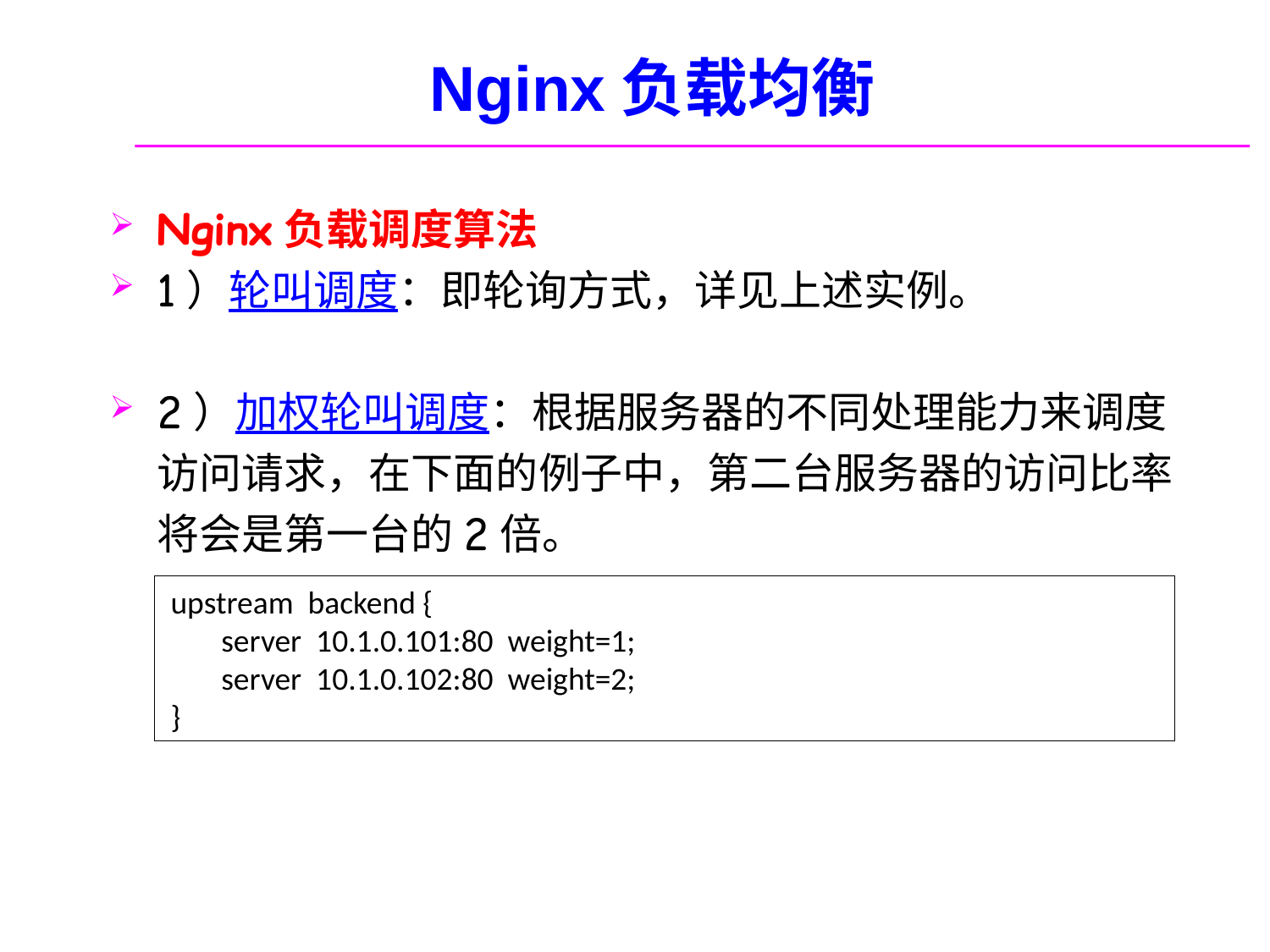

# Nginx负载均衡
Nginx负载调度算法
1）轮叫调度：即轮询方式，详见上述实例。

2）加权轮叫调度：根据服务器的不同处理能力来调度访问请求，在下面的例子中，第二台服务器的访问比率将会是第一台的2倍。

upstream  backend {
       server  10.1.0.101:80  weight=1;
       server  10.1.0.102:80  weight=2;
}
105